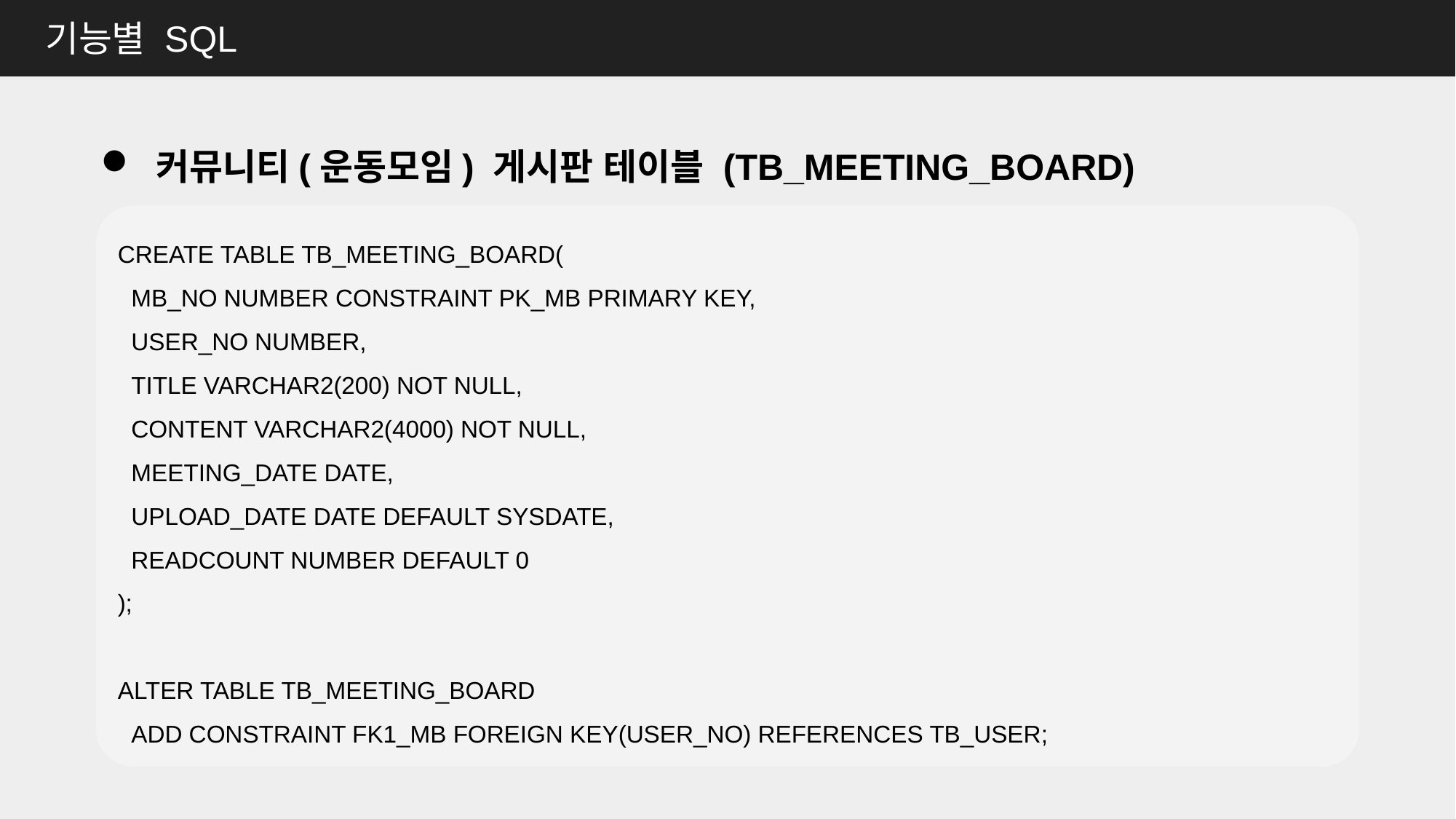

기능별 SQL
 커뮤니티(운동모임) 게시판 테이블 (TB_MEETING_BOARD)
CREATE TABLE TB_MEETING_BOARD(
  MB_NO NUMBER CONSTRAINT PK_MB PRIMARY KEY,
  USER_NO NUMBER,
  TITLE VARCHAR2(200) NOT NULL,
  CONTENT VARCHAR2(4000) NOT NULL,
  MEETING_DATE DATE,
  UPLOAD_DATE DATE DEFAULT SYSDATE,
  READCOUNT NUMBER DEFAULT 0
);

ALTER TABLE TB_MEETING_BOARD
  ADD CONSTRAINT FK1_MB FOREIGN KEY(USER_NO) REFERENCES TB_USER;